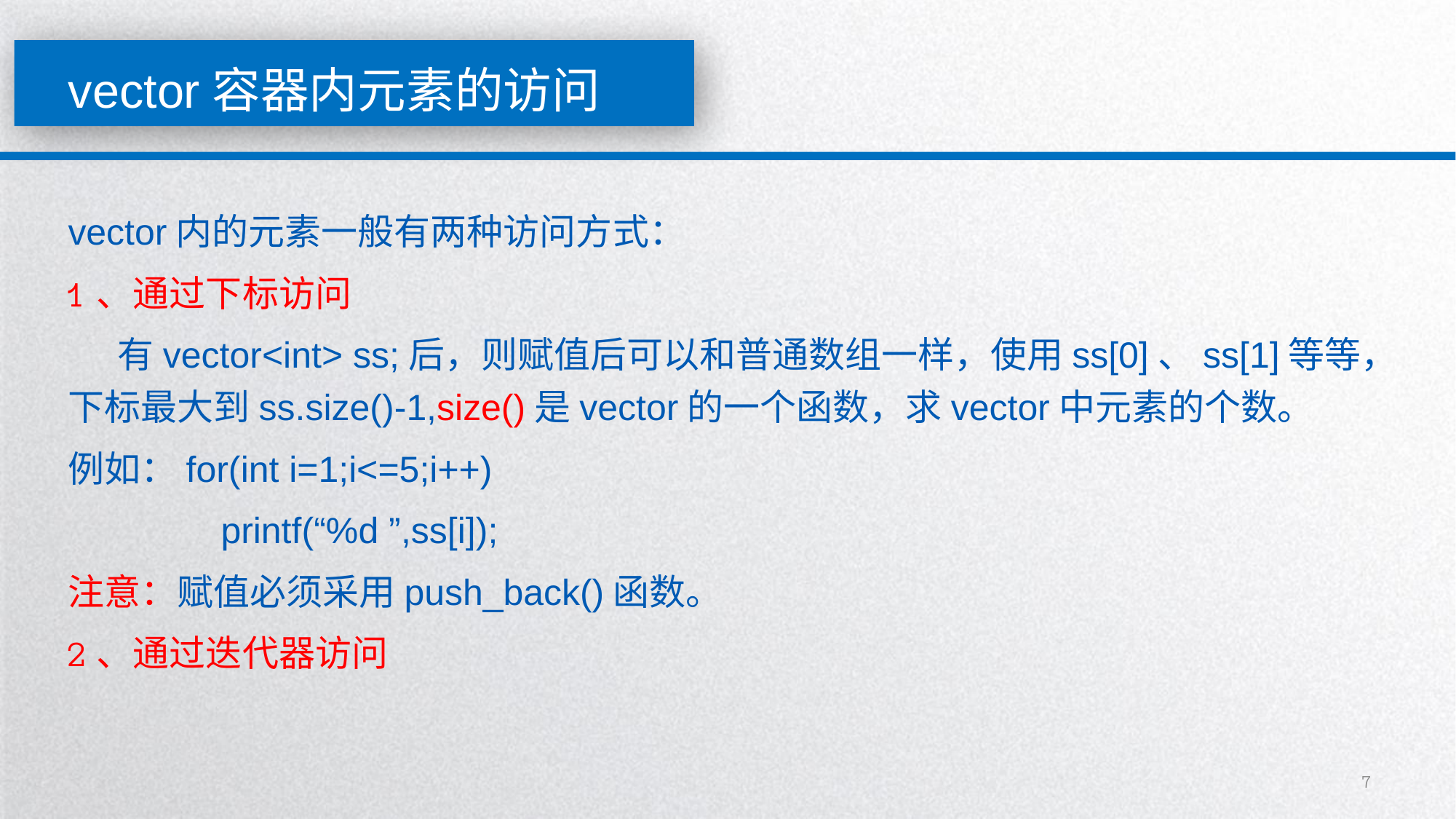

vector容器内元素的访问
vector内的元素一般有两种访问方式：
1、通过下标访问
     有vector<int> ss;后，则赋值后可以和普通数组一样，使用ss[0]、ss[1]等等，下标最大到ss.size()-1,size()是vector的一个函数，求vector中元素的个数。
例如：for(int i=1;i<=5;i++)
               printf(“%d ”,ss[i]);
注意：赋值必须采用push_back()函数。
2、通过迭代器访问
7